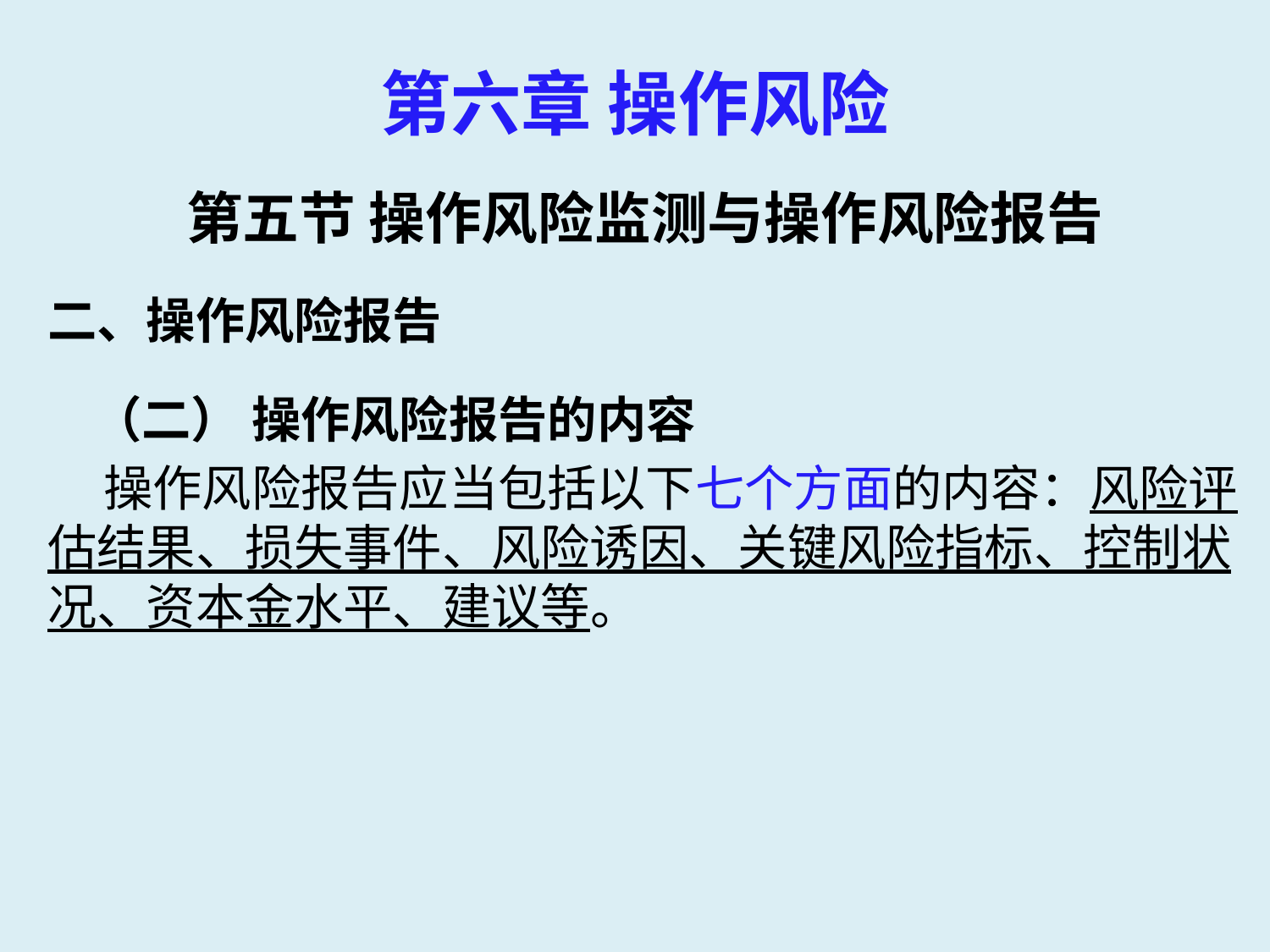

# 第六章 操作风险
第五节 操作风险监测与操作风险报告
二、操作风险报告
   （二） 操作风险报告的内容
    操作风险报告应当包括以下七个方面的内容：风险评估结果、损失事件、风险诱因、关键风险指标、控制状况、资本金水平、建议等。

27